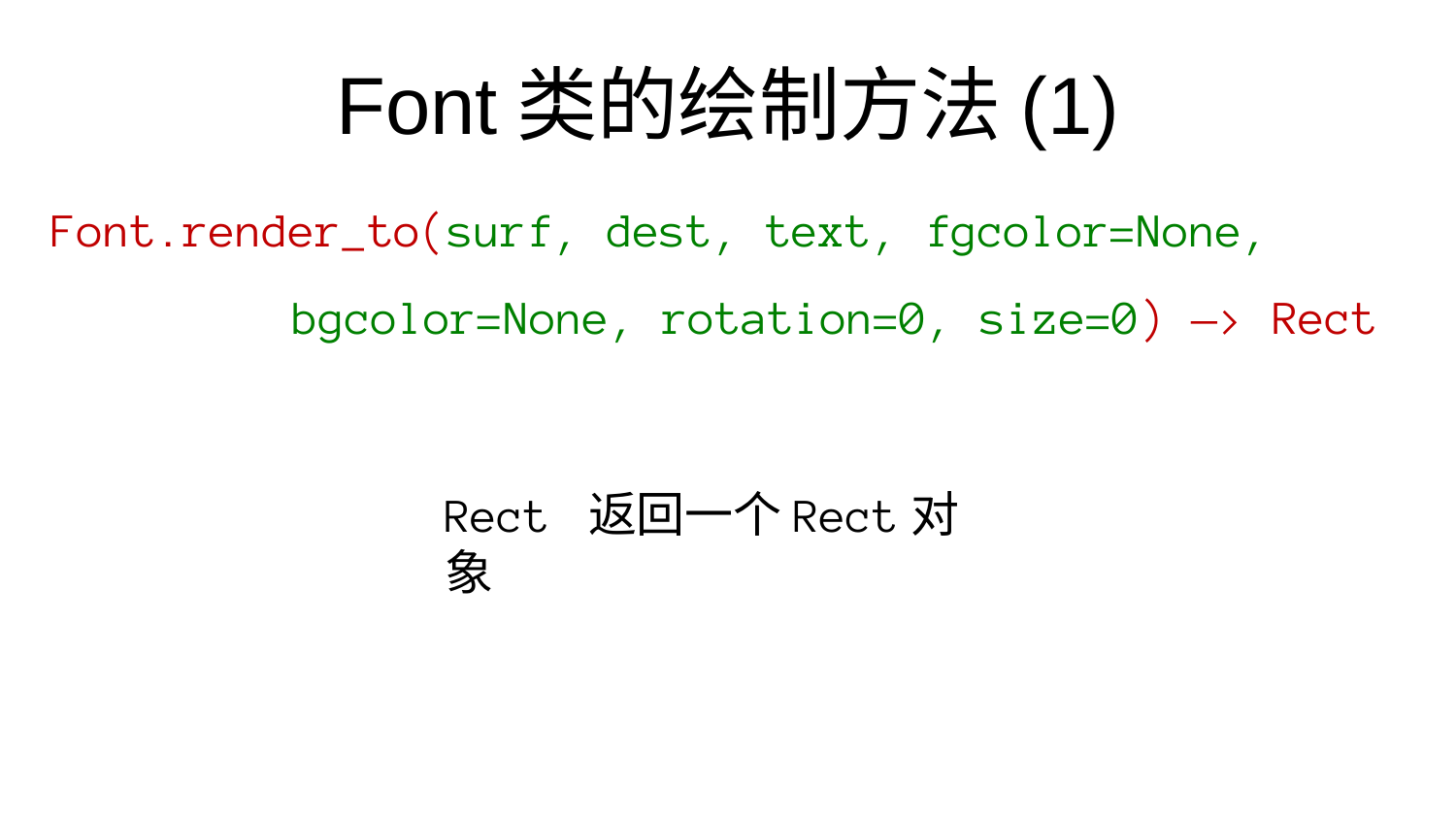

Font类的绘制方法(1)
Font.render_to(surf, dest, text, fgcolor=None,  bgcolor=None, rotation=0, size=0) —> Rect
Rect 返回一个Rect对象